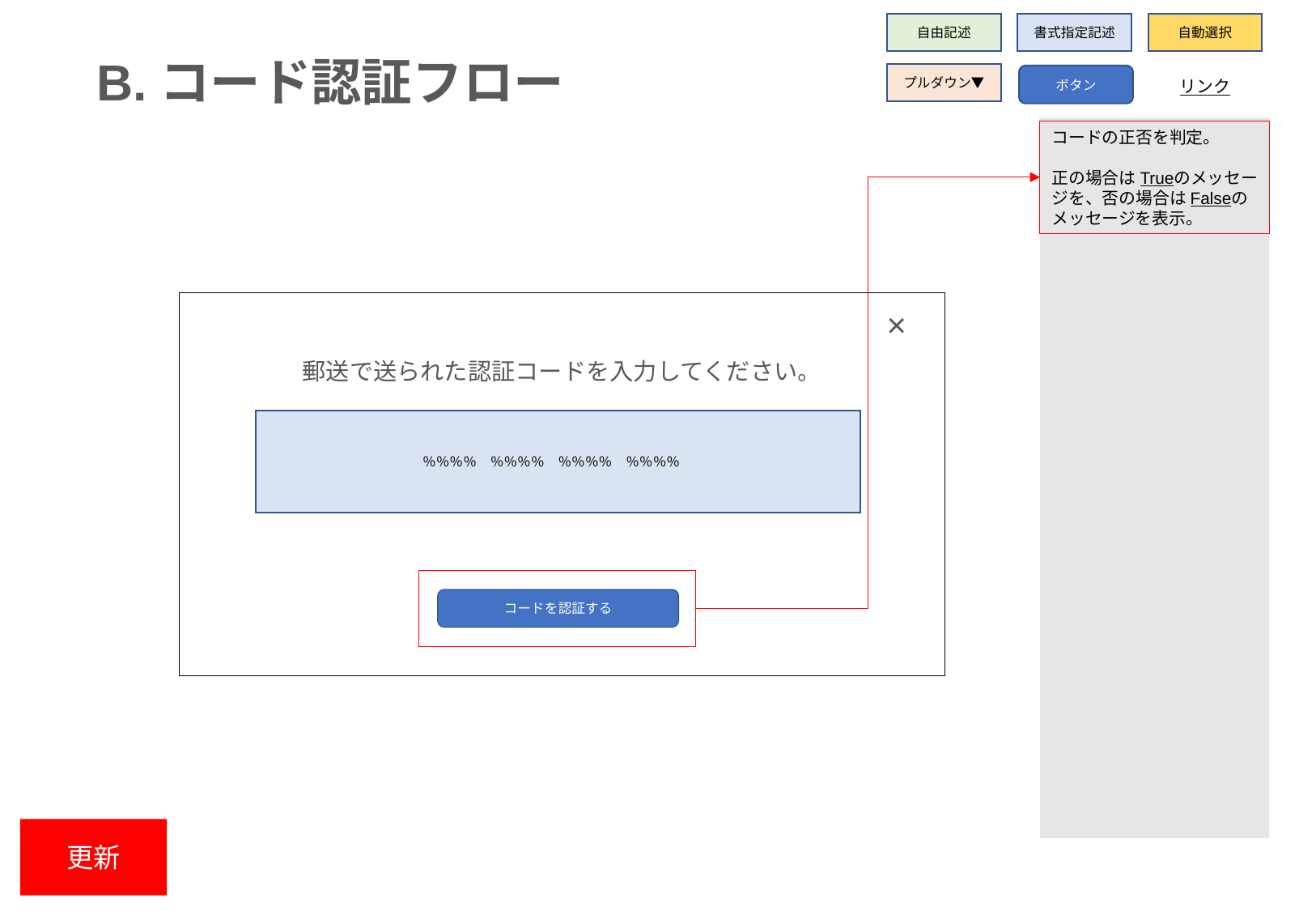

自由記述
書式指定記述
自動選択
B.コード認証フロー
プルダウン▼
ボタン
リンク

コードの正否を判定。

正の場合はTrueのメッセージを、否の場合はFalseのメッセージを表示。

×
郵送で送られた認証コードを入力してください。
％％％％　％％％％　％％％％　％％％％

コードを認証する
更新